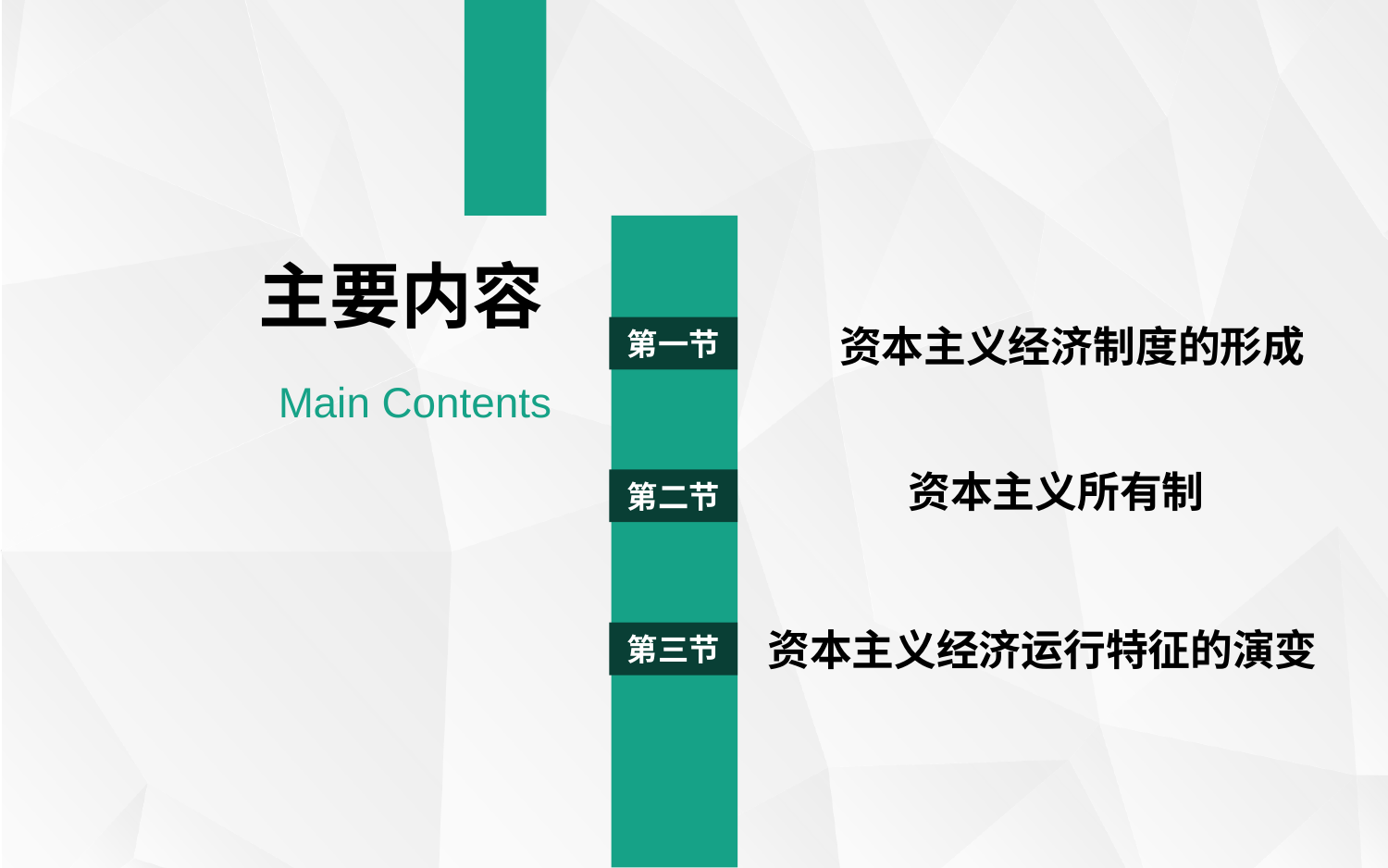

主要内容
  资本主义经济制度的形成
第一节
Main Contents
 资本主义所有制
第二节
资本主义经济运行特征的演变
第三节